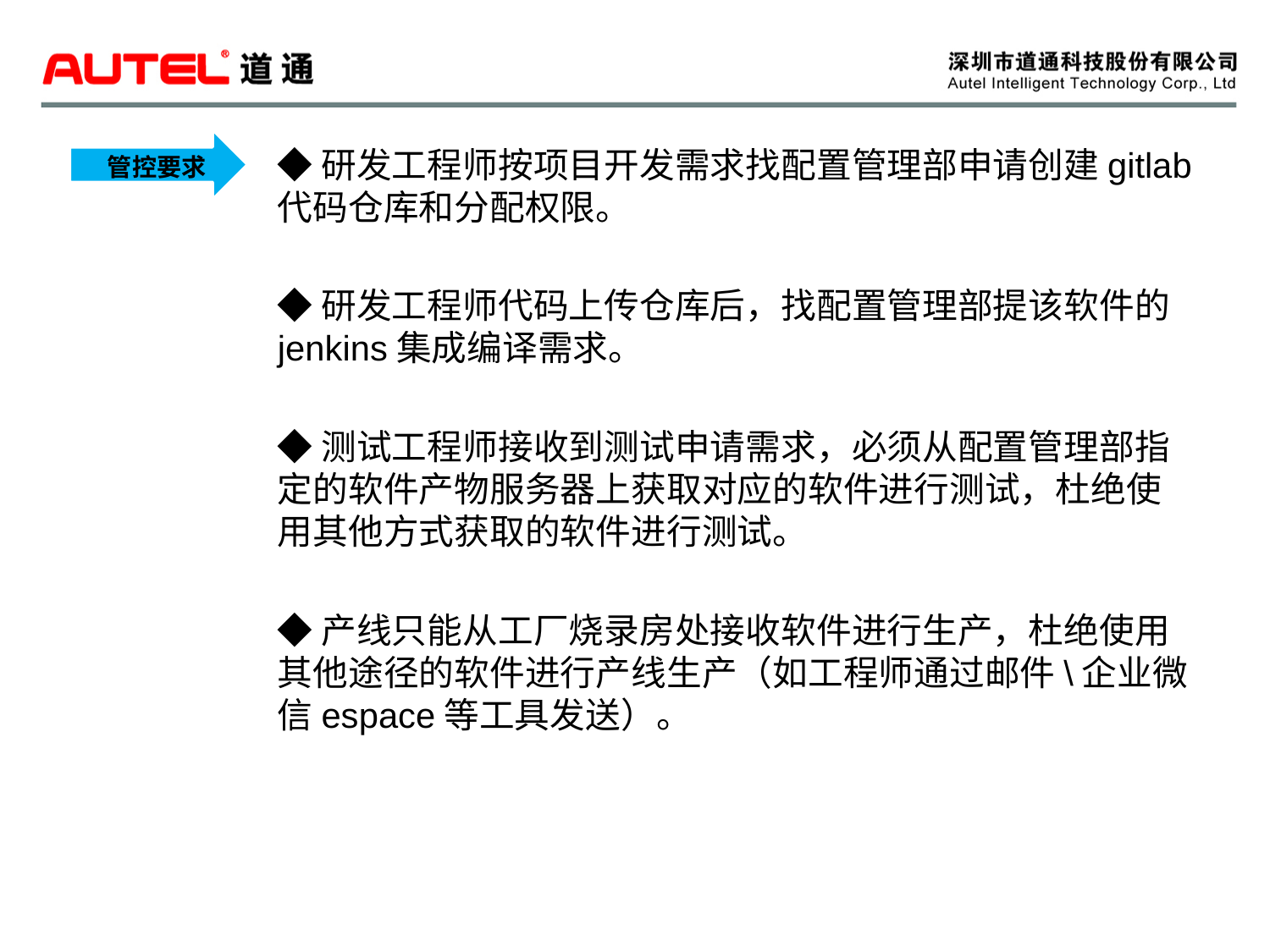

管控要求
◆研发工程师按项目开发需求找配置管理部申请创建gitlab代码仓库和分配权限。

◆研发工程师代码上传仓库后，找配置管理部提该软件的jenkins集成编译需求。

◆测试工程师接收到测试申请需求，必须从配置管理部指定的软件产物服务器上获取对应的软件进行测试，杜绝使用其他方式获取的软件进行测试。

◆产线只能从工厂烧录房处接收软件进行生产，杜绝使用其他途径的软件进行产线生产（如工程师通过邮件\企业微信espace等工具发送）。